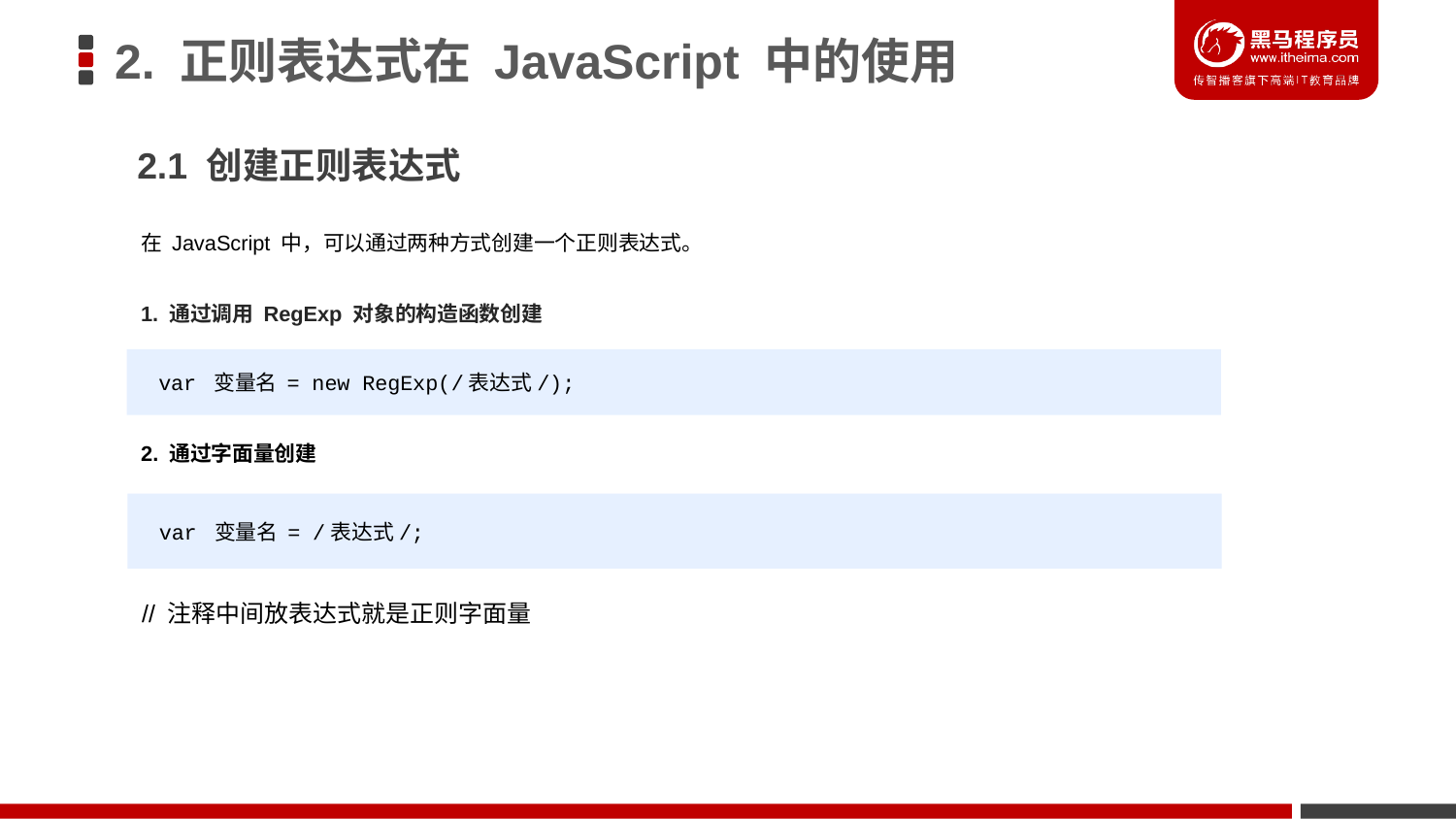

# 2. 正则表达式在 JavaScript 中的使用
2.1 创建正则表达式
在 JavaScript 中，可以通过两种方式创建一个正则表达式。
1. 通过调用 RegExp 对象的构造函数创建
   var 变量名 = new RegExp(/表达式/);
2. 通过字面量创建
   var 变量名 = /表达式/;
// 注释中间放表达式就是正则字面量